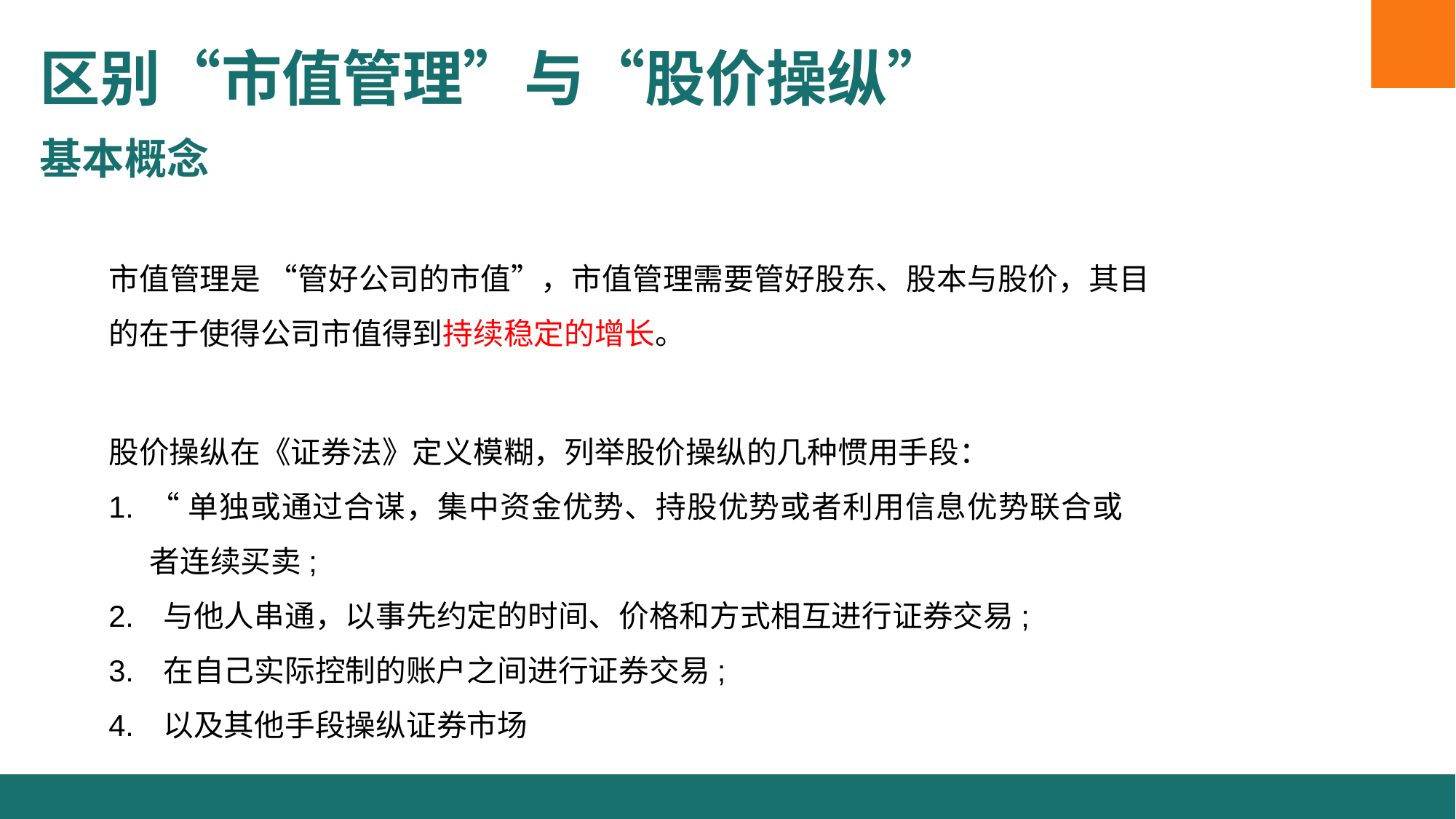

区别“市值管理”与“股价操纵”
基本概念
市值管理是 “管好公司的市值”，市值管理需要管好股东、股本与股价，其目的在于使得公司市值得到持续稳定的增长。
股价操纵在《证券法》定义模糊，列举股价操纵的几种惯用手段：
“单独或通过合谋，集中资金优势、持股优势或者利用信息优势联合或者连续买卖;
与他人串通，以事先约定的时间、价格和方式相互进行证券交易;
在自己实际控制的账户之间进行证券交易;
以及其他手段操纵证券市场